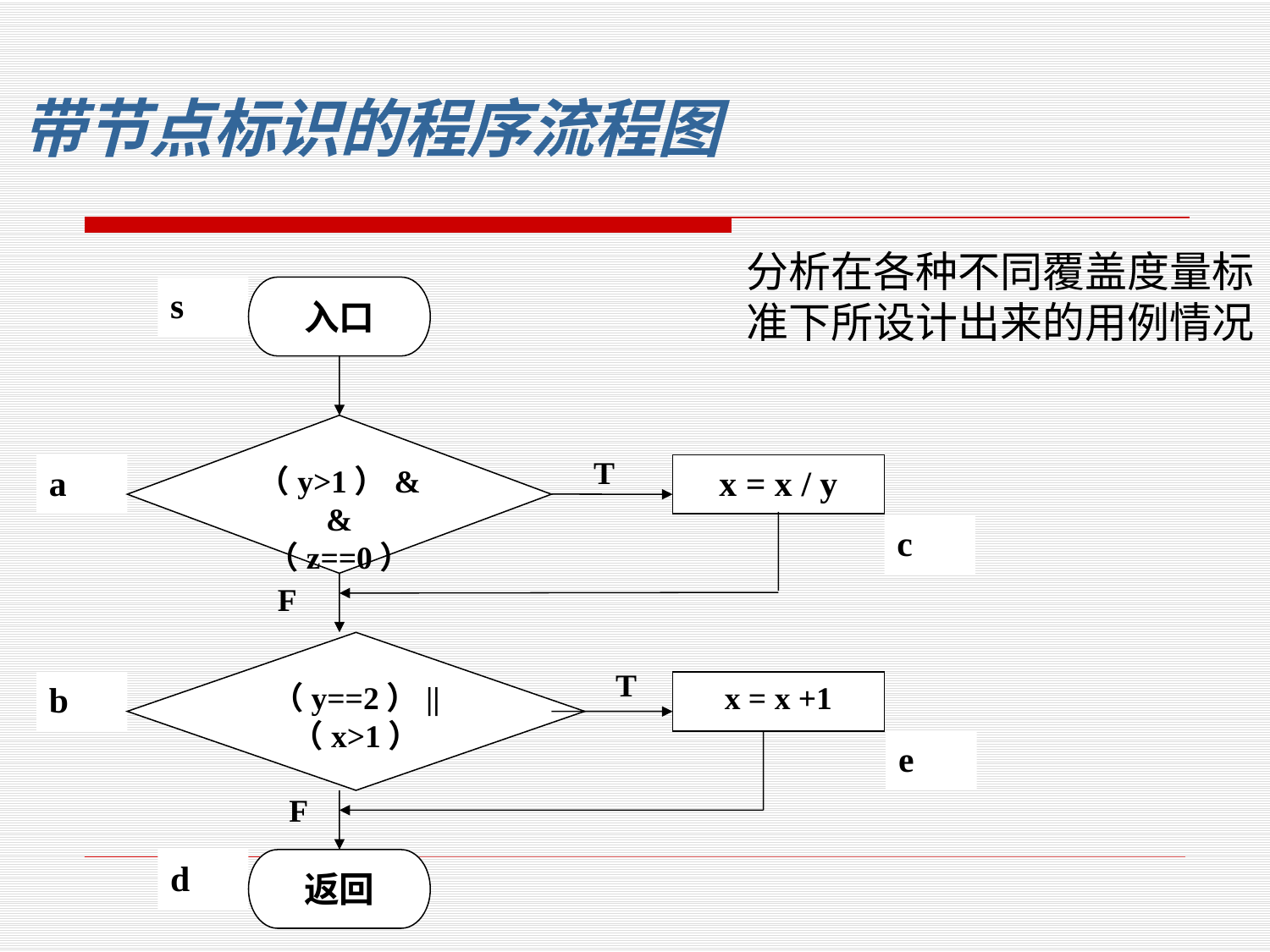

# 带节点标识的程序流程图
分析在各种不同覆盖度量标
准下所设计出来的用例情况
s
入口

（y>1）&&
（z==0）
a
x = x / y

c

（y==2）||
（x>1）
b
x = x +1

e

d
返回
T

F
T
F